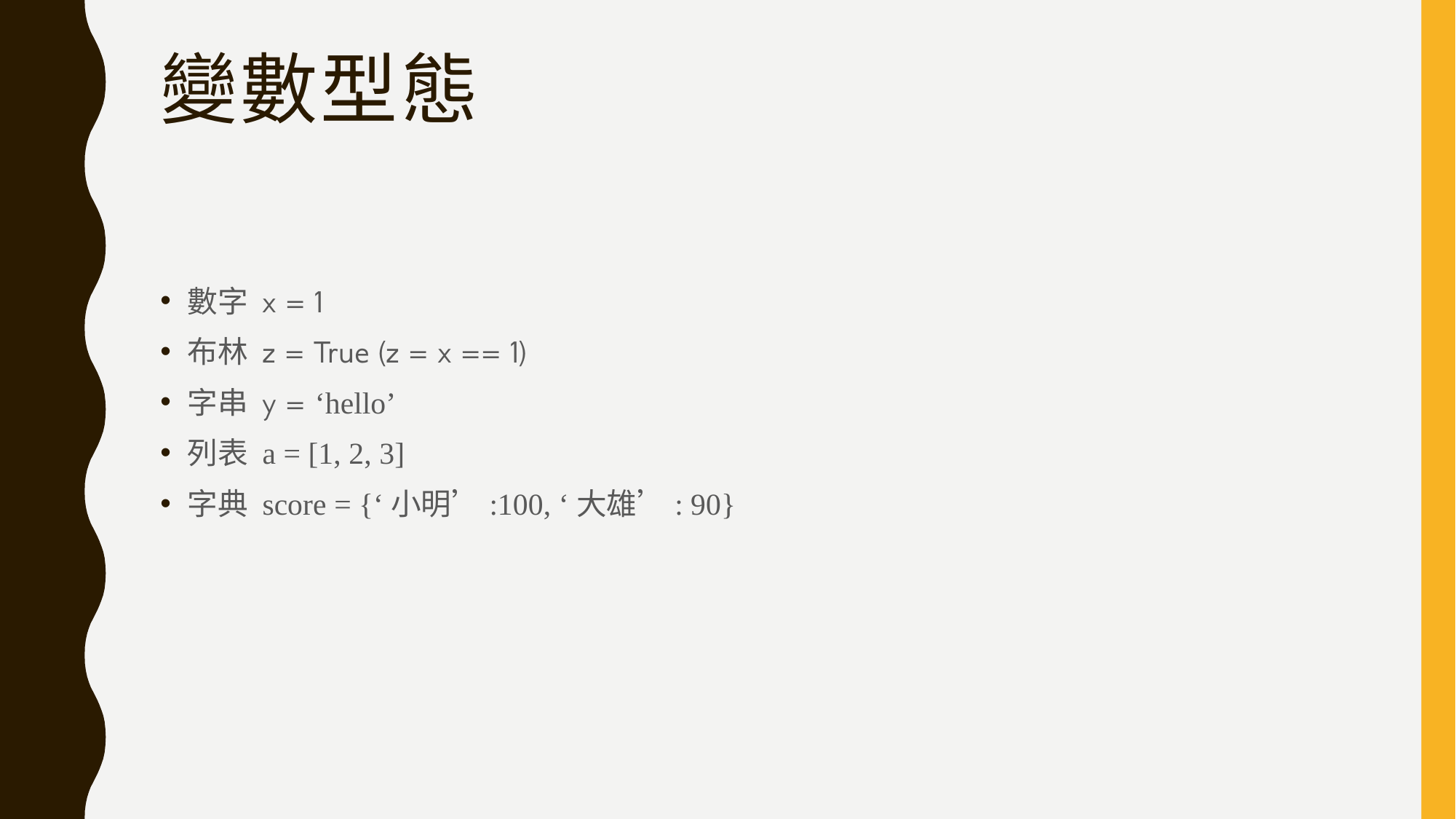

# 變數型態
數字 x = 1
布林 z = True (z = x == 1)
字串 y = ‘hello’
列表 a = [1, 2, 3]
字典 score = {‘小明’:100, ‘大雄’: 90}